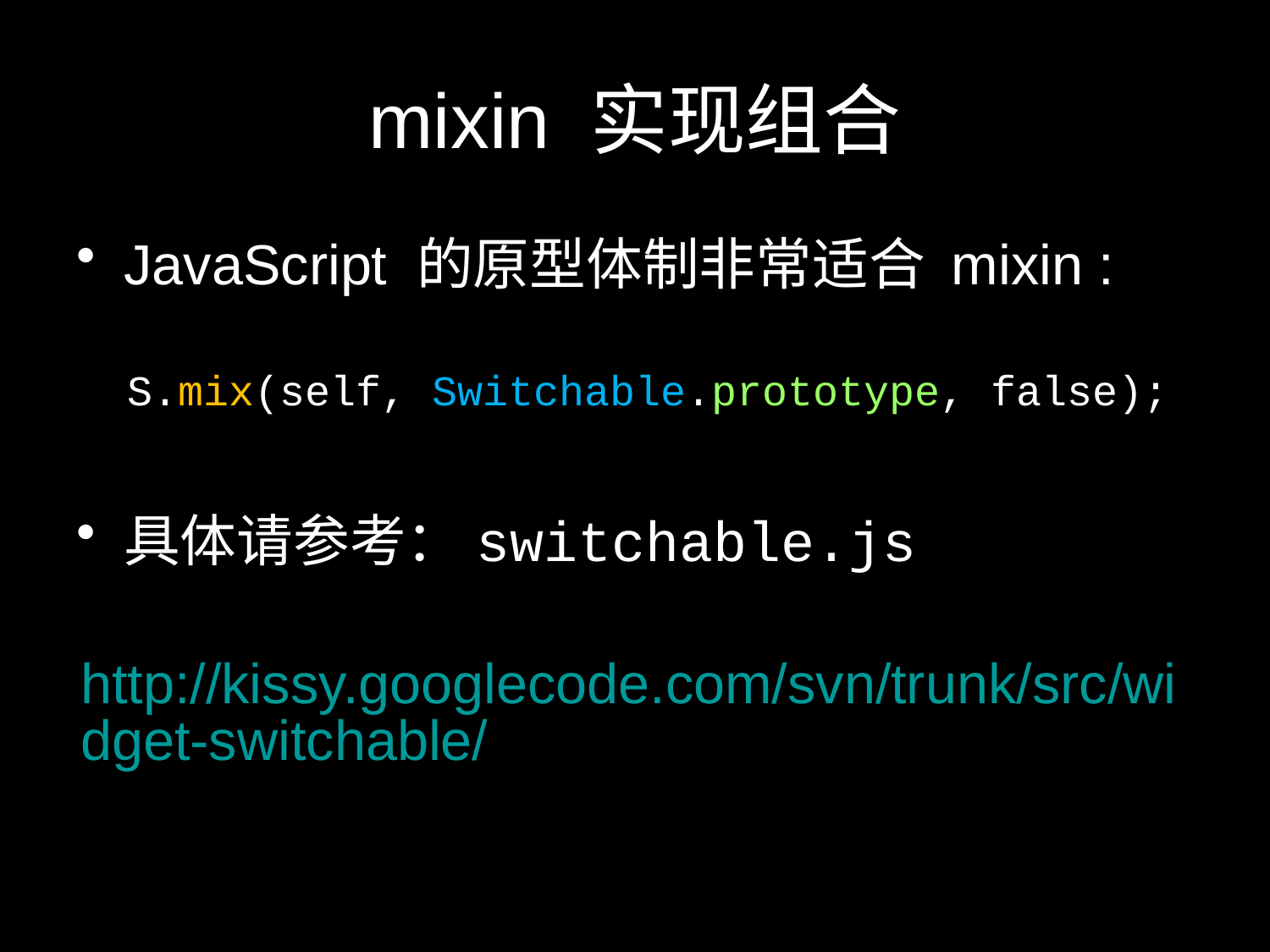

# mixin 实现组合
JavaScript 的原型体制非常适合 mixin :

  S.mix(self, Switchable.prototype, false);

具体请参考：switchable.js
http://kissy.googlecode.com/svn/trunk/src/widget-switchable/